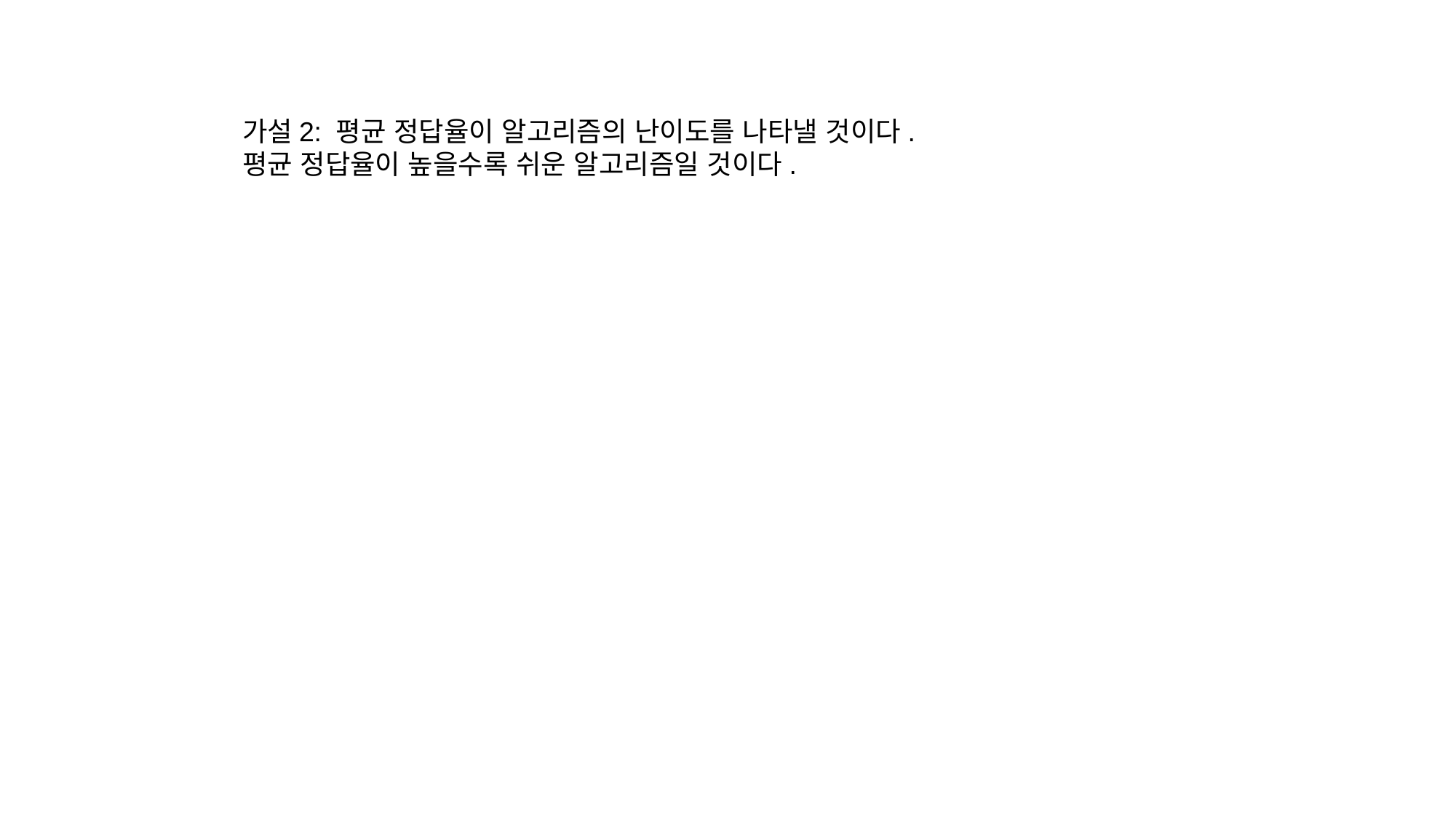

가설2: 평균 정답율이 알고리즘의 난이도를 나타낼 것이다.
평균 정답율이 높을수록 쉬운 알고리즘일 것이다.